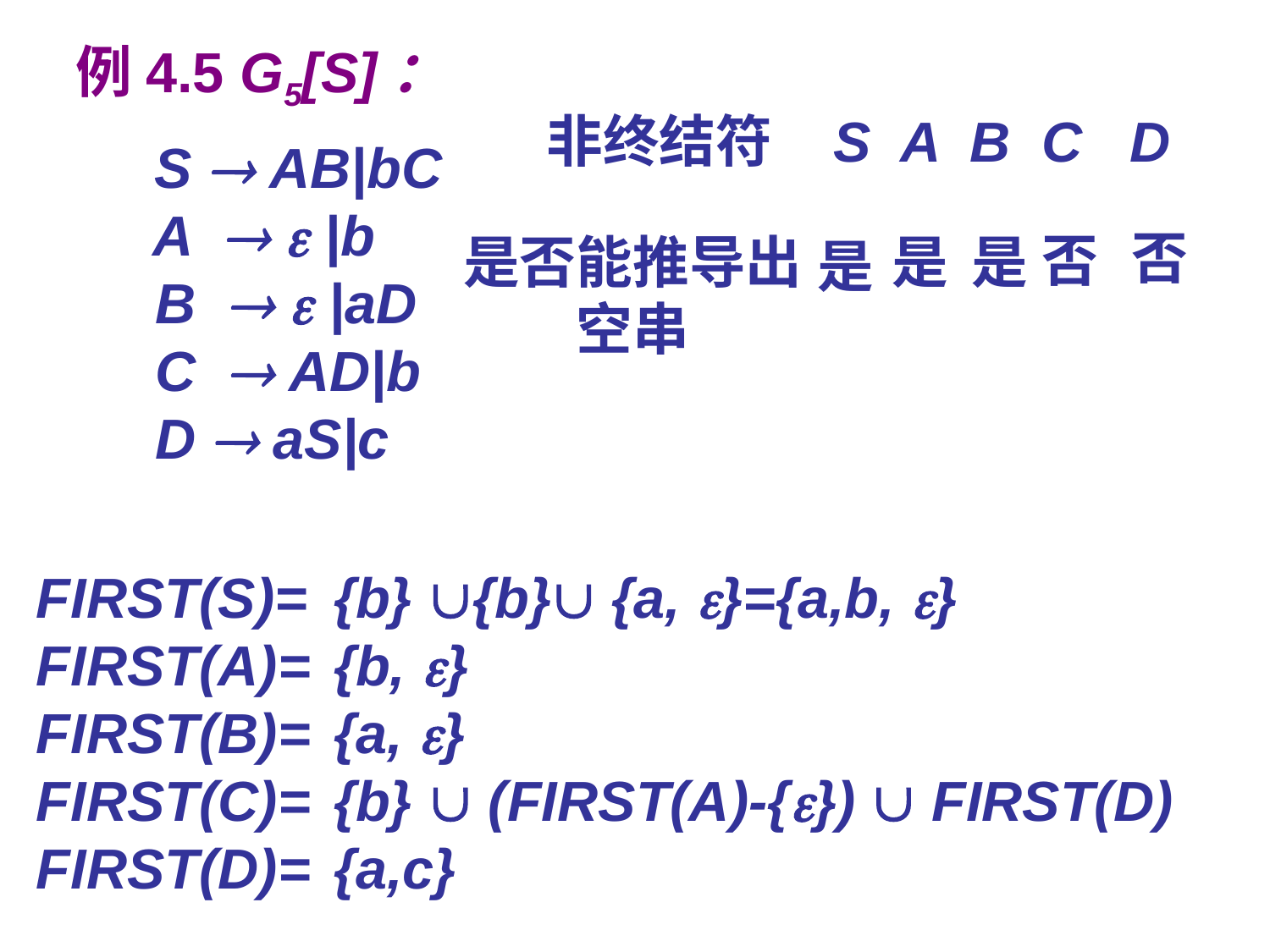

例4.5 G5[S]：

           S → AB|bC	         	 A  → ε |b
	 B  → ε |aD
	 C  → AD|b
	 D → aS|c
非终结符
 S  A  B  C   D
 否
否
是
是否能推导出
空串
是
是
FIRST(S)=
FIRST(A)=
FIRST(B)=
FIRST(C)=
FIRST(D)=
{b} ∪{b}∪ {a, ε}={a,b, ε}
{b, ε}
{a, ε}
{b} ∪ (FIRST(A)-{ε}) ∪ FIRST(D)
{a,c}